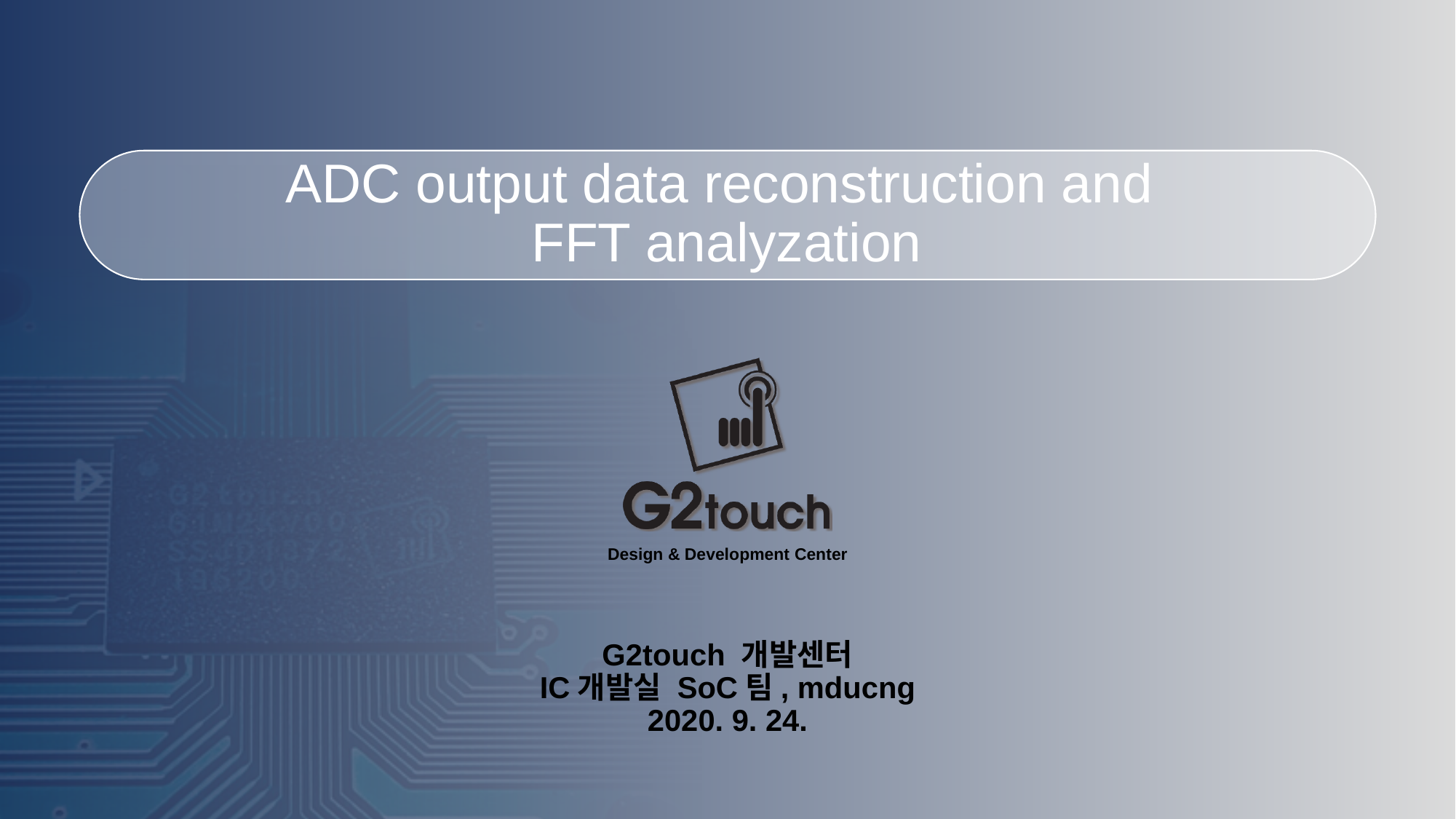

# ADC output data reconstruction and FFT analyzation
G2touch 개발센터
IC개발실 SoC팀, mducng
2020. 9. 24.